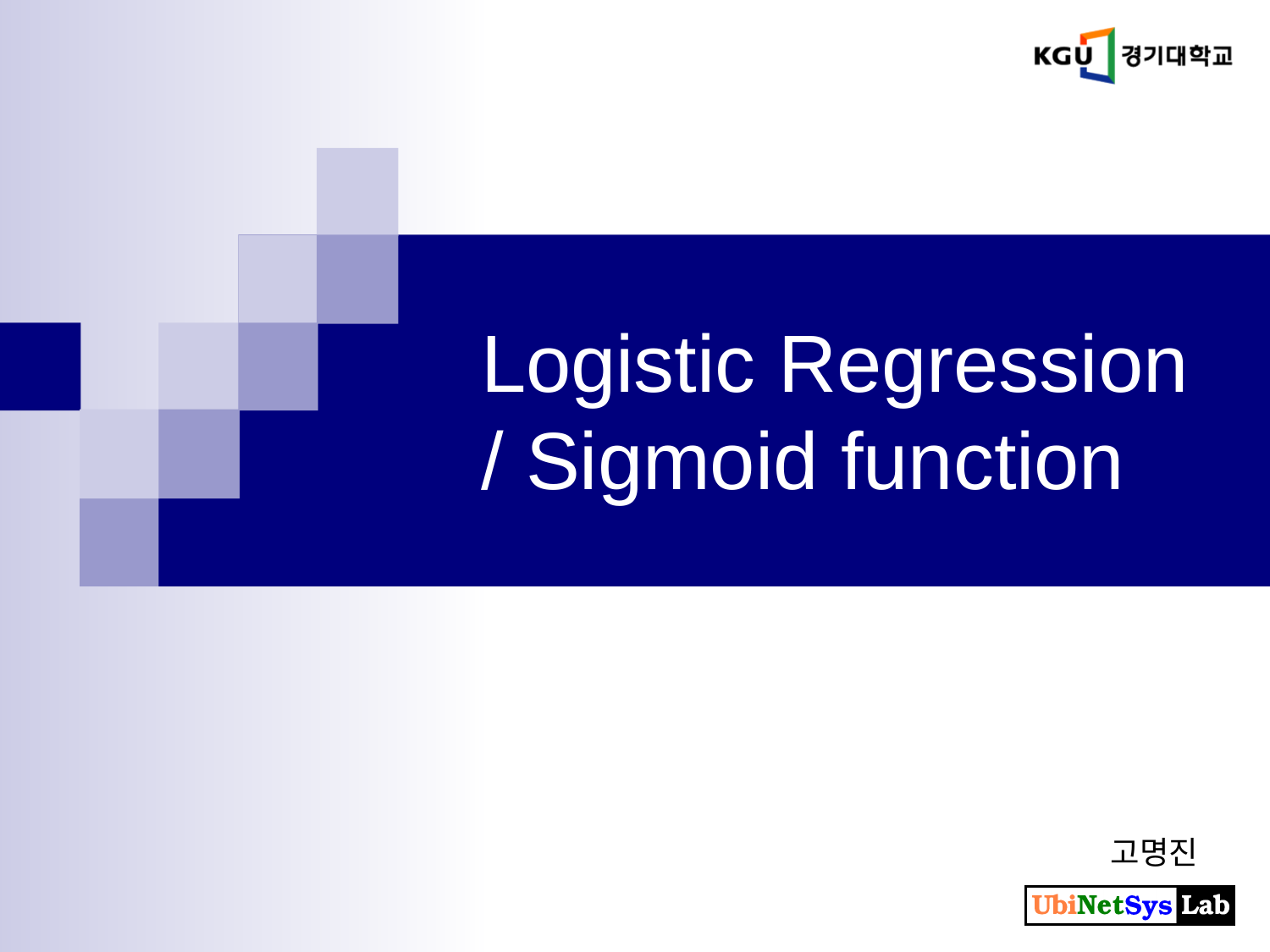

# Logistic Regression / Sigmoid function
고명진